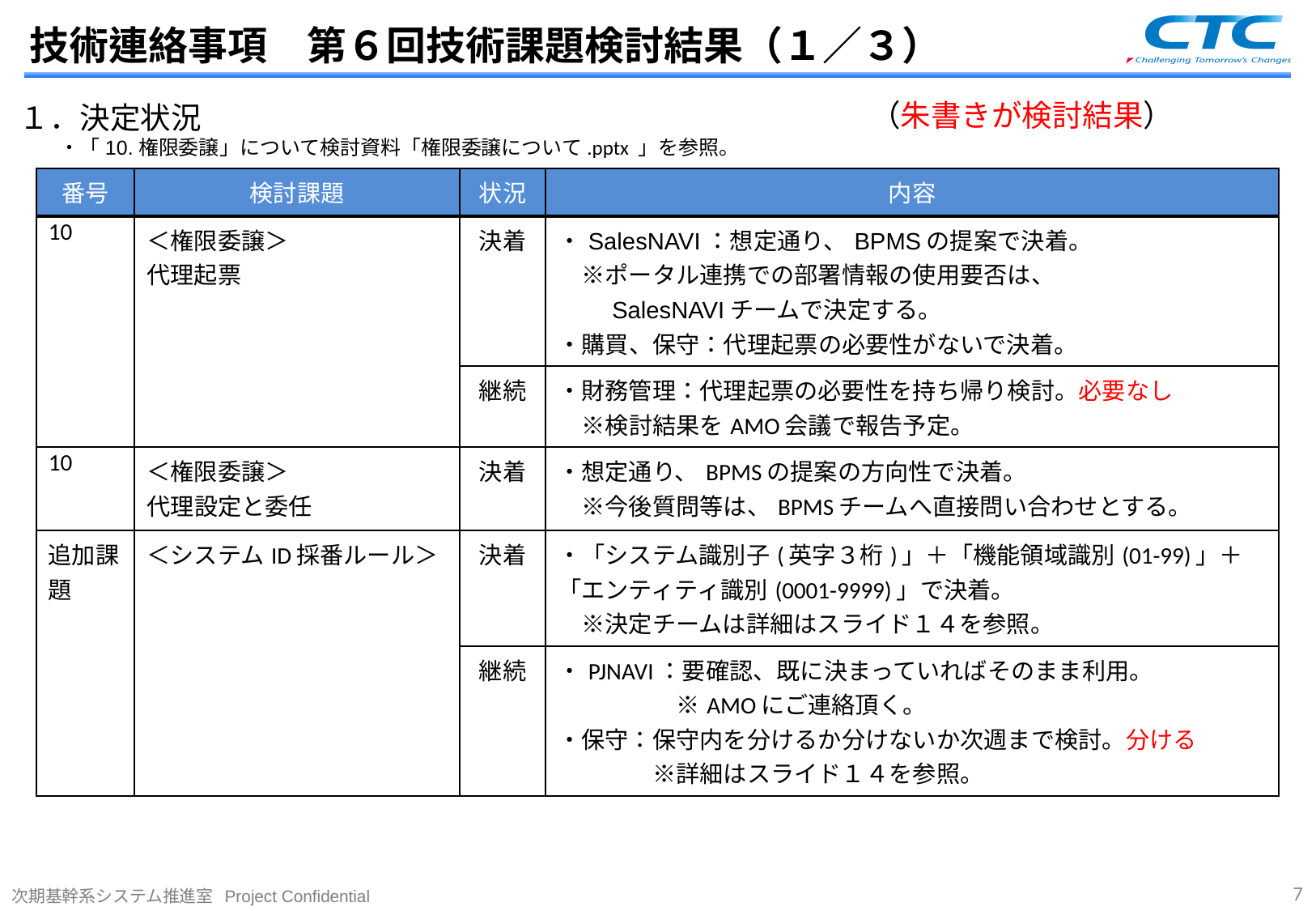

# 技術連絡事項　第６回技術課題検討結果（１／３）

（朱書きが検討結果）
１．決定状況
　　・「10.権限委譲」について検討資料「権限委譲について.pptx 」を参照。
| 番号 | 検討課題 | 状況 | 内容 |
| --- | --- | --- | --- |
| 10 | ＜権限委譲＞ 代理起票 | 決着 | ・SalesNAVI：想定通り、BPMSの提案で決着。 　※ポータル連携での部署情報の使用要否は、 　　SalesNAVIチームで決定する。 ・購買、保守：代理起票の必要性がないで決着。 |
|  |  | 継続 | ・財務管理：代理起票の必要性を持ち帰り検討。必要なし 　※検討結果をAMO会議で報告予定。 |
| 10 | ＜権限委譲＞ 代理設定と委任 | 決着 | ・想定通り、BPMSの提案の方向性で決着。 　※今後質問等は、BPMSチームへ直接問い合わせとする。 |
| 追加課題 | ＜システムID採番ルール＞ | 決着 | ・「システム識別子(英字３桁)」＋「機能領域識別(01-99)」＋「エンティティ識別(0001-9999)」で決着。 　※決定チームは詳細はスライド１４を参照。 |
|  |  | 継続 | ・PJNAVI：要確認、既に決まっていればそのまま利用。 　　　　　※AMOにご連絡頂く。 ・保守：保守内を分けるか分けないか次週まで検討。分ける 　　　　※詳細はスライド１４を参照。 |
7